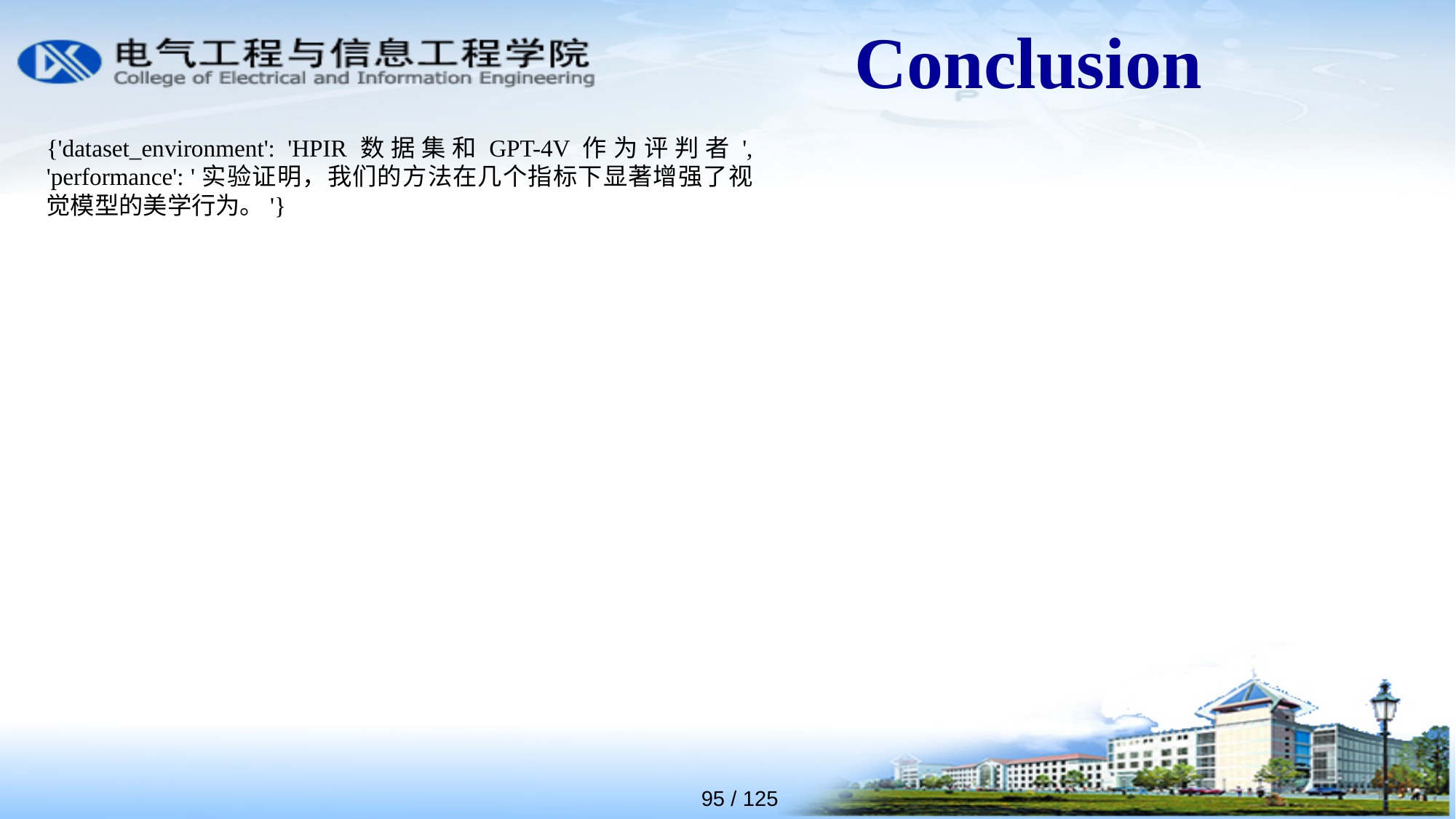

Conclusion
{'dataset_environment': 'HPIR数据集和GPT-4V作为评判者', 'performance': '实验证明，我们的方法在几个指标下显著增强了视觉模型的美学行为。'}
95 / 125